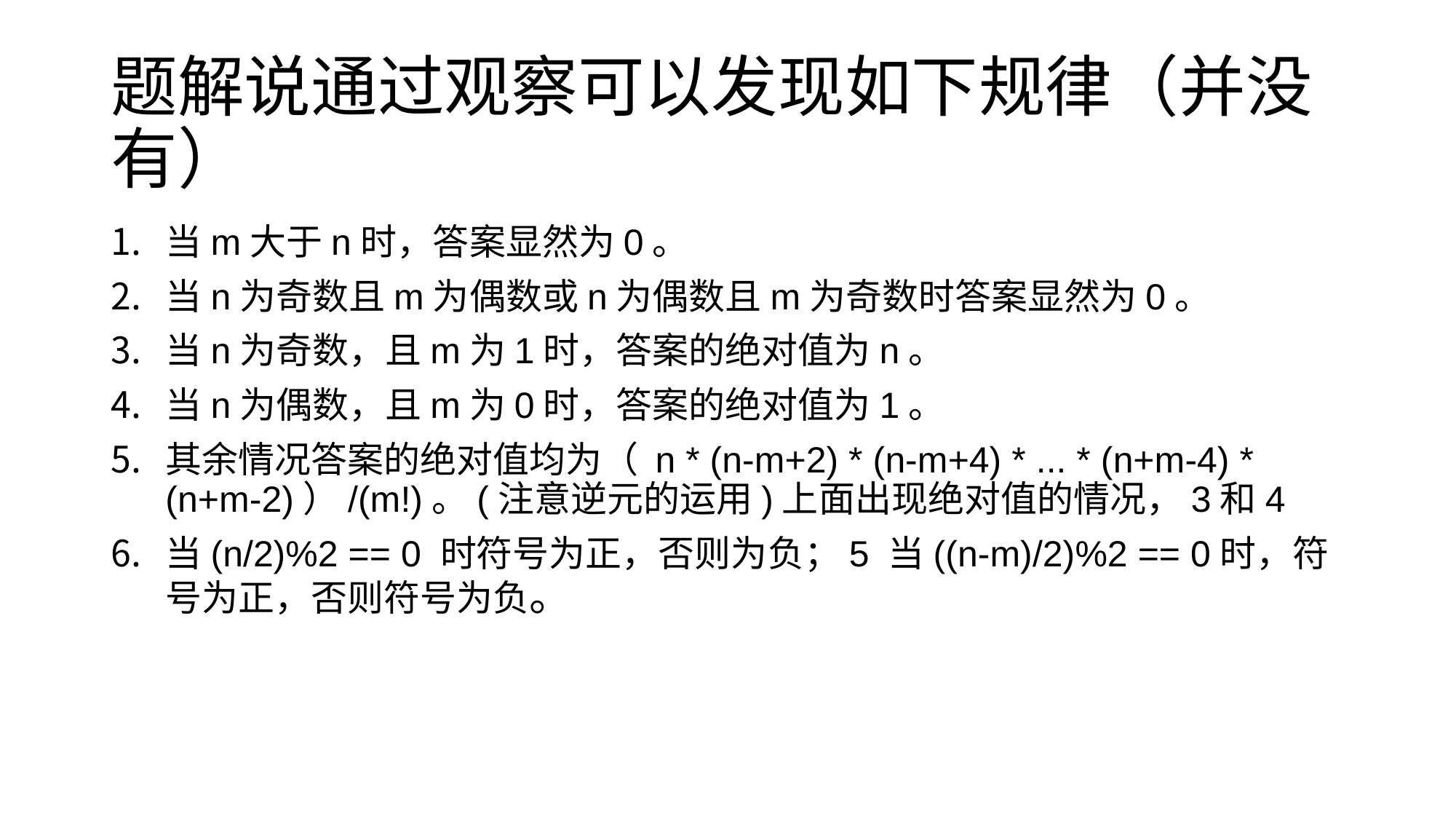

# 题解说通过观察可以发现如下规律（并没有）
当m大于n时，答案显然为0。
当n为奇数且m为偶数或n为偶数且m为奇数时答案显然为0。
当n为奇数，且m为1时，答案的绝对值为n。
当n为偶数，且m为0时，答案的绝对值为1。
其余情况答案的绝对值均为（ n * (n-m+2) * (n-m+4) * ... * (n+m-4) * (n+m-2)）/(m!)。(注意逆元的运用)上面出现绝对值的情况，3和4
当(n/2)%2 == 0 时符号为正，否则为负；5 当((n-m)/2)%2 == 0时，符号为正，否则符号为负。